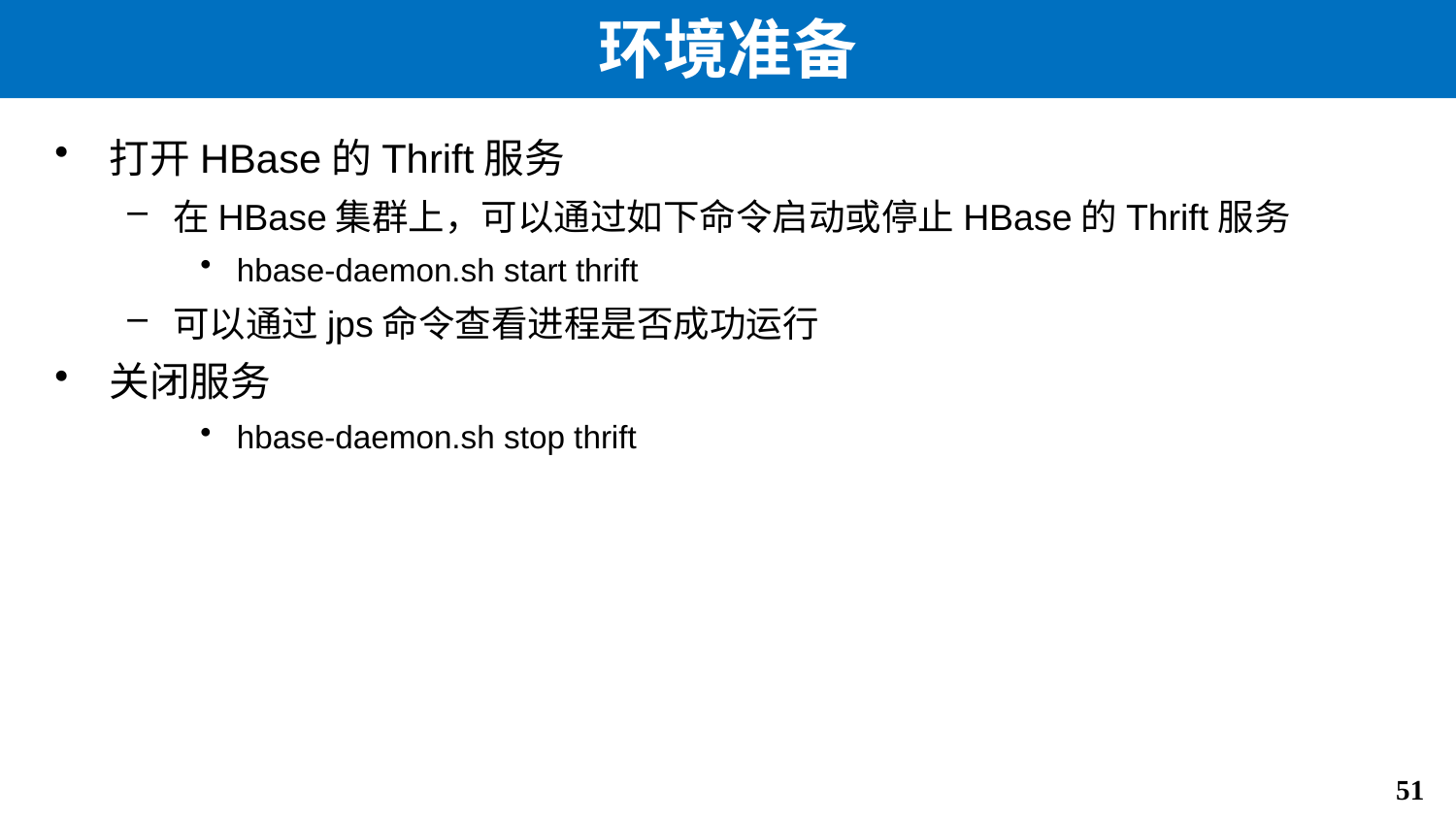

# 环境准备
打开HBase的Thrift服务
在HBase集群上，可以通过如下命令启动或停止HBase的Thrift服务
hbase-daemon.sh start thrift
可以通过jps命令查看进程是否成功运行
关闭服务
hbase-daemon.sh stop thrift